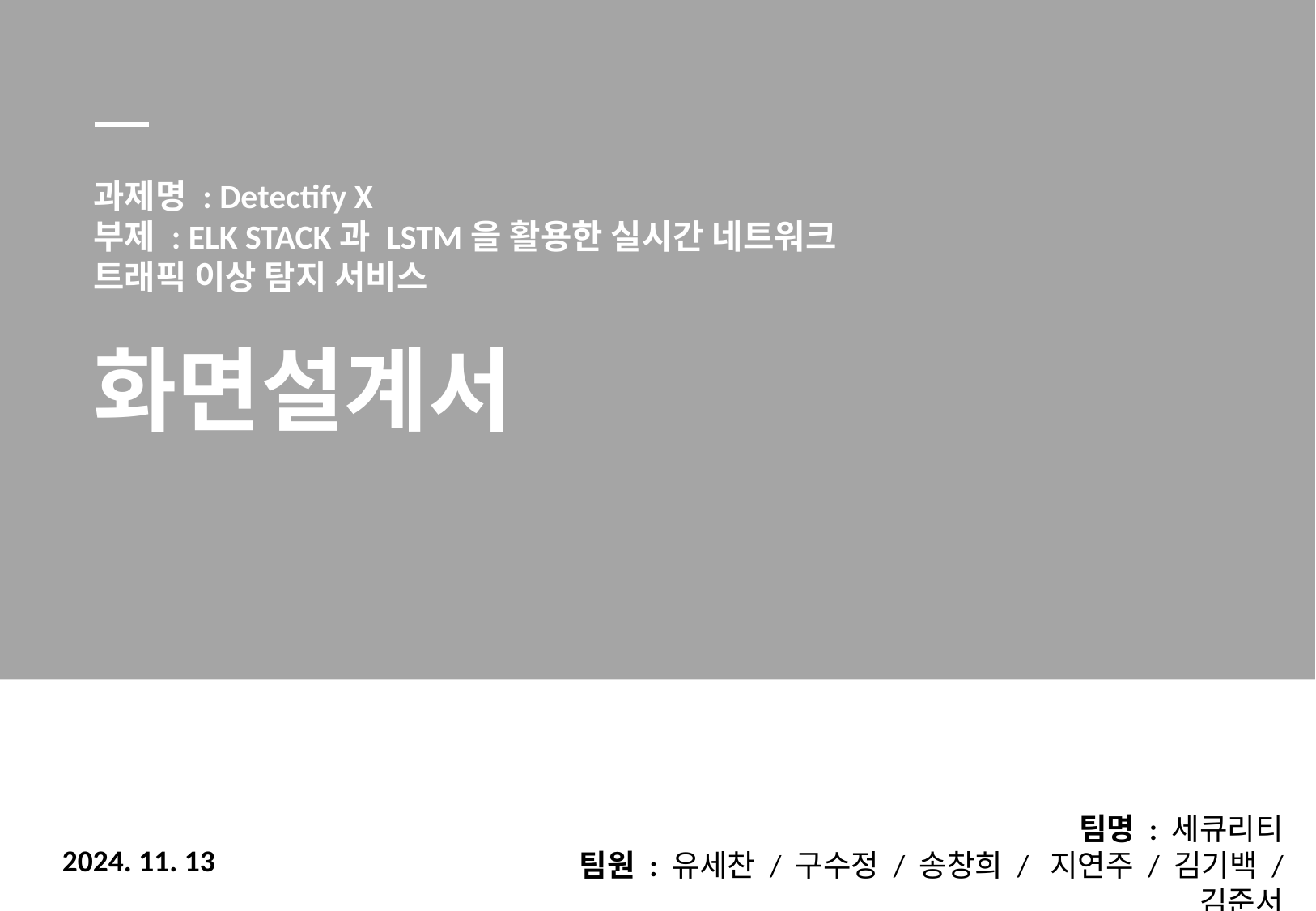

과제명 : Detectify X
부제 : ELK STACK과 LSTM을 활용한 실시간 네트워크 트래픽 이상 탐지 서비스

화면설계서
팀명 : 세큐리티
팀원 : 유세찬 / 구수정 / 송창희 /  지연주 / 김기백 / 김준서
2024. 11. 13